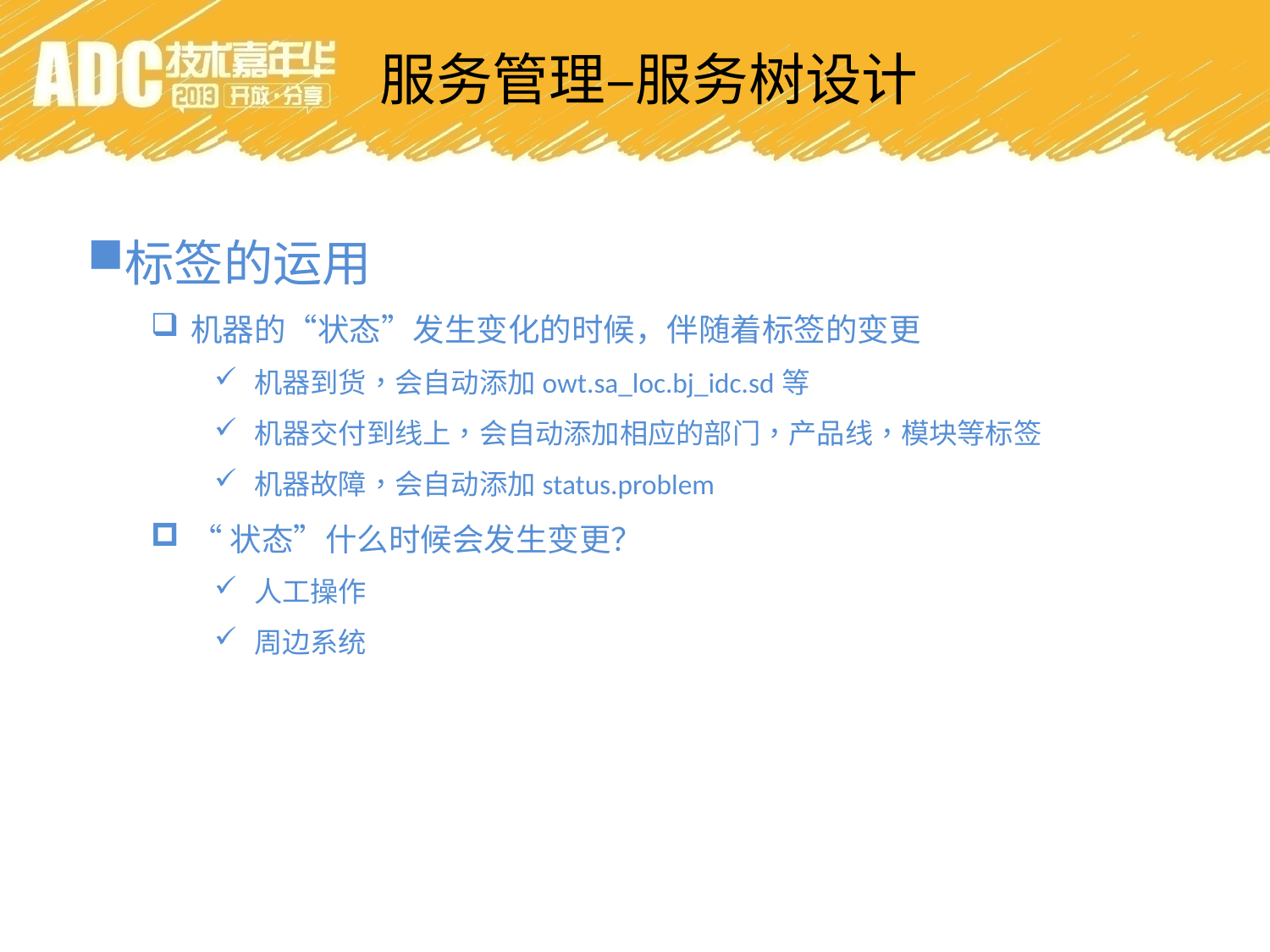

服务管理–服务树设计
标签的运用
机器的“状态”发生变化的时候，伴随着标签的变更
机器到货，会自动添加owt.sa_loc.bj_idc.sd等
机器交付到线上，会自动添加相应的部门，产品线，模块等标签
机器故障，会自动添加status.problem
“状态”什么时候会发生变更？
人工操作
周边系统